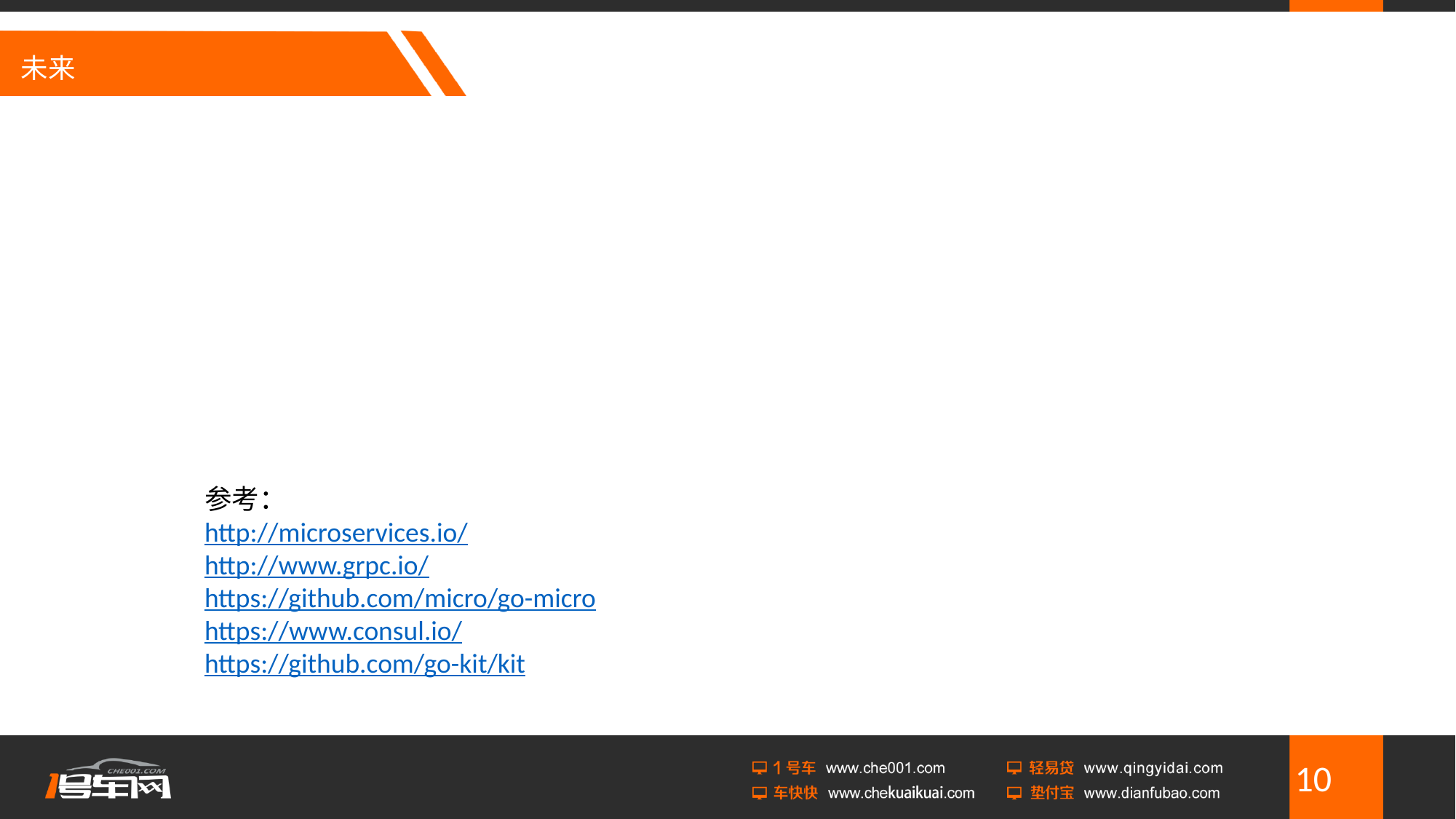

# 未来

参考：
http://microservices.io/
http://www.grpc.io/
https://github.com/micro/go-micro
https://www.consul.io/
https://github.com/go-kit/kit

10